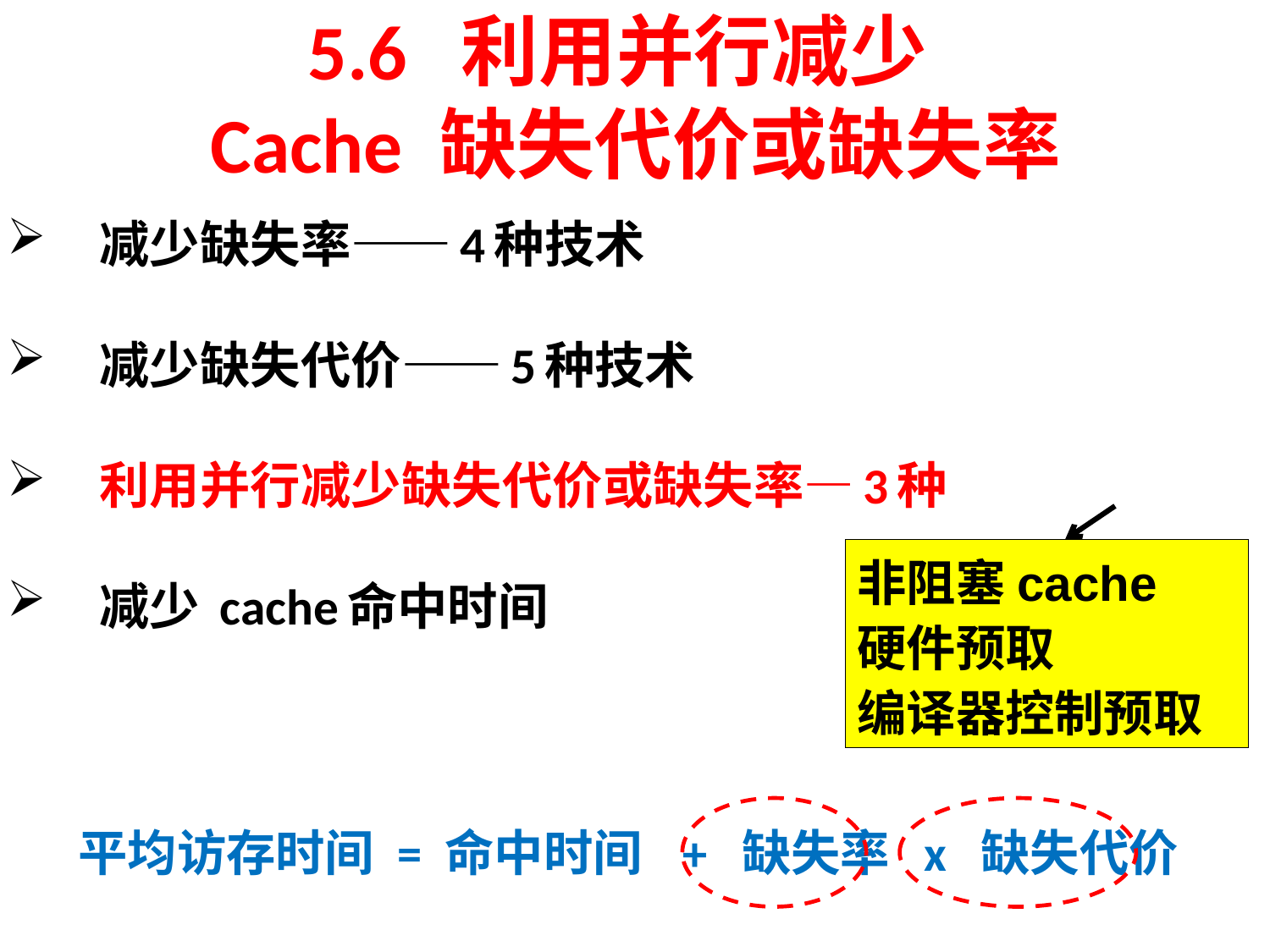

# 5.6  利用并行减少 Cache 缺失代价或缺失率
    减少缺失率——4种技术

    减少缺失代价——5种技术

    利用并行减少缺失代价或缺失率—3种

    减少 cache命中时间

非阻塞cache
硬件预取
编译器控制预取

平均访存时间 = 命中时间   +  缺失率  x  缺失代价